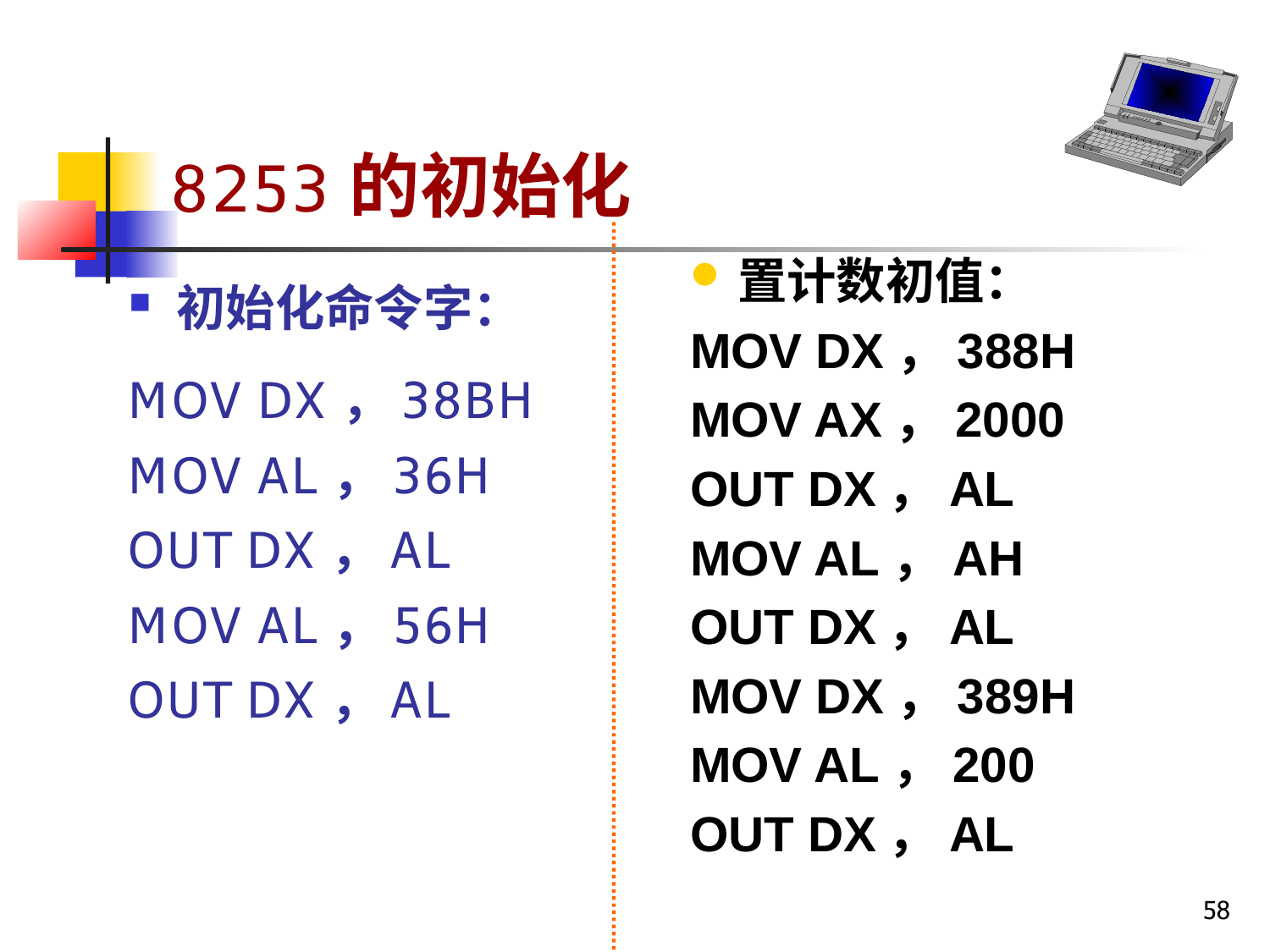

8253的初始化

置计数初值：
MOV DX，388H
MOV AX，2000
OUT DX，AL
MOV AL，AH
OUT DX，AL
MOV DX，389H
MOV AL，200
OUT DX，AL
初始化命令字：
MOV DX，38BH
MOV AL，36H
OUT DX，AL
MOV AL，56H
OUT DX，AL

58